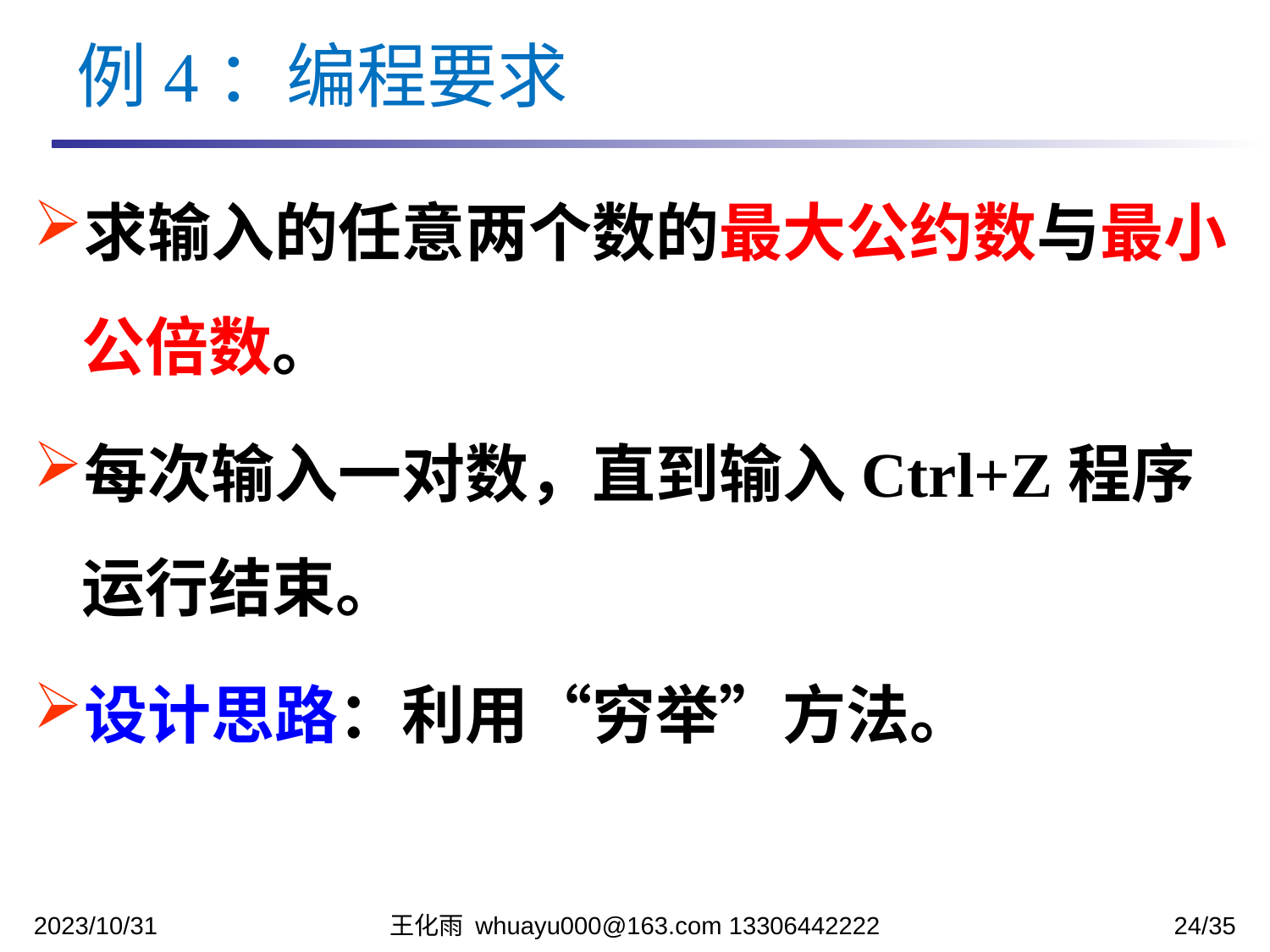

例4：编程要求
求输入的任意两个数的最大公约数与最小公倍数。
每次输入一对数，直到输入Ctrl+Z程序运行结束。
设计思路：利用“穷举”方法。

2023/10/31
王化雨 whuayu000@163.com 13306442222
24/35